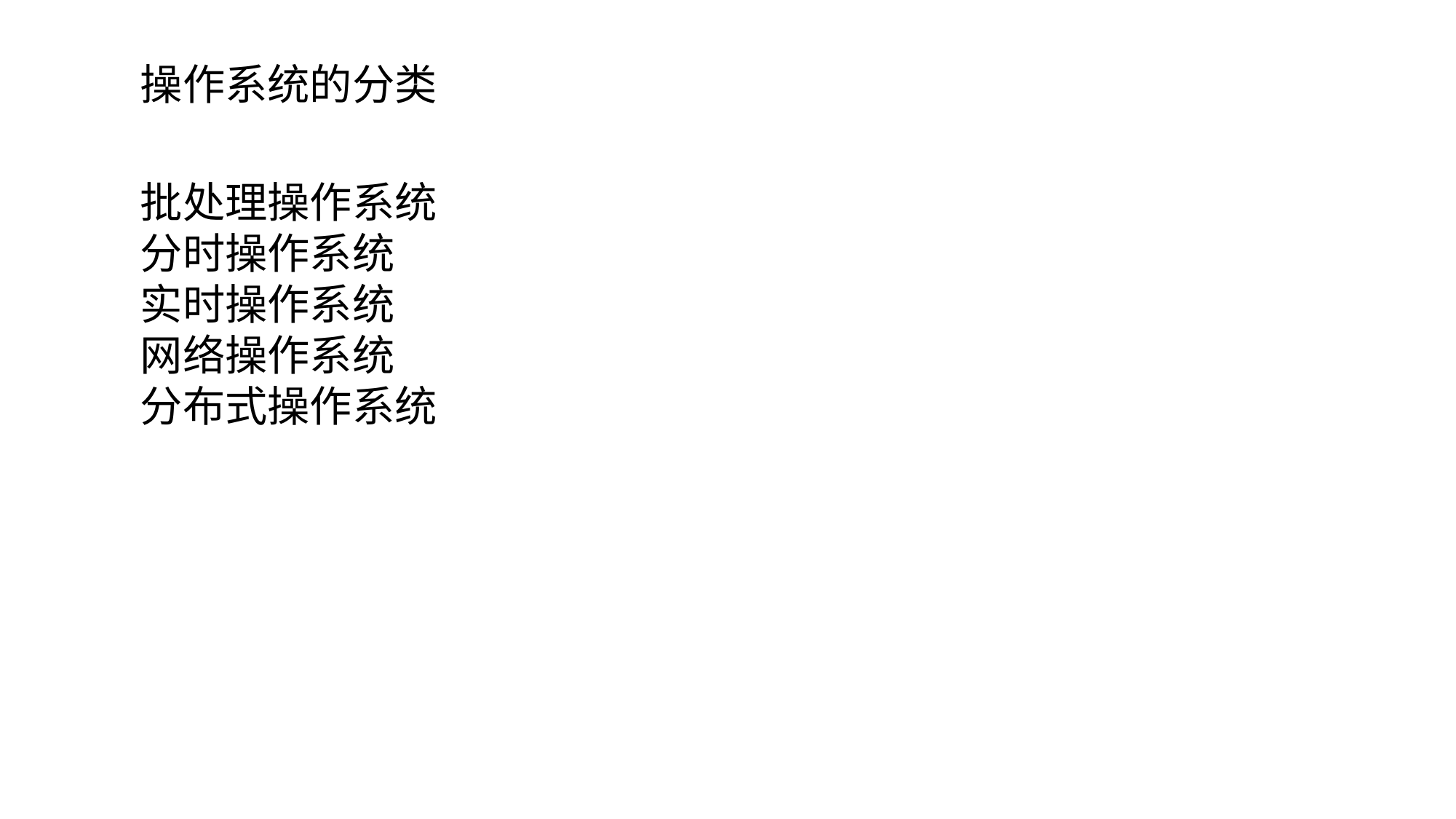

操作系统的分类
批处理操作系统
分时操作系统
实时操作系统
网络操作系统
分布式操作系统